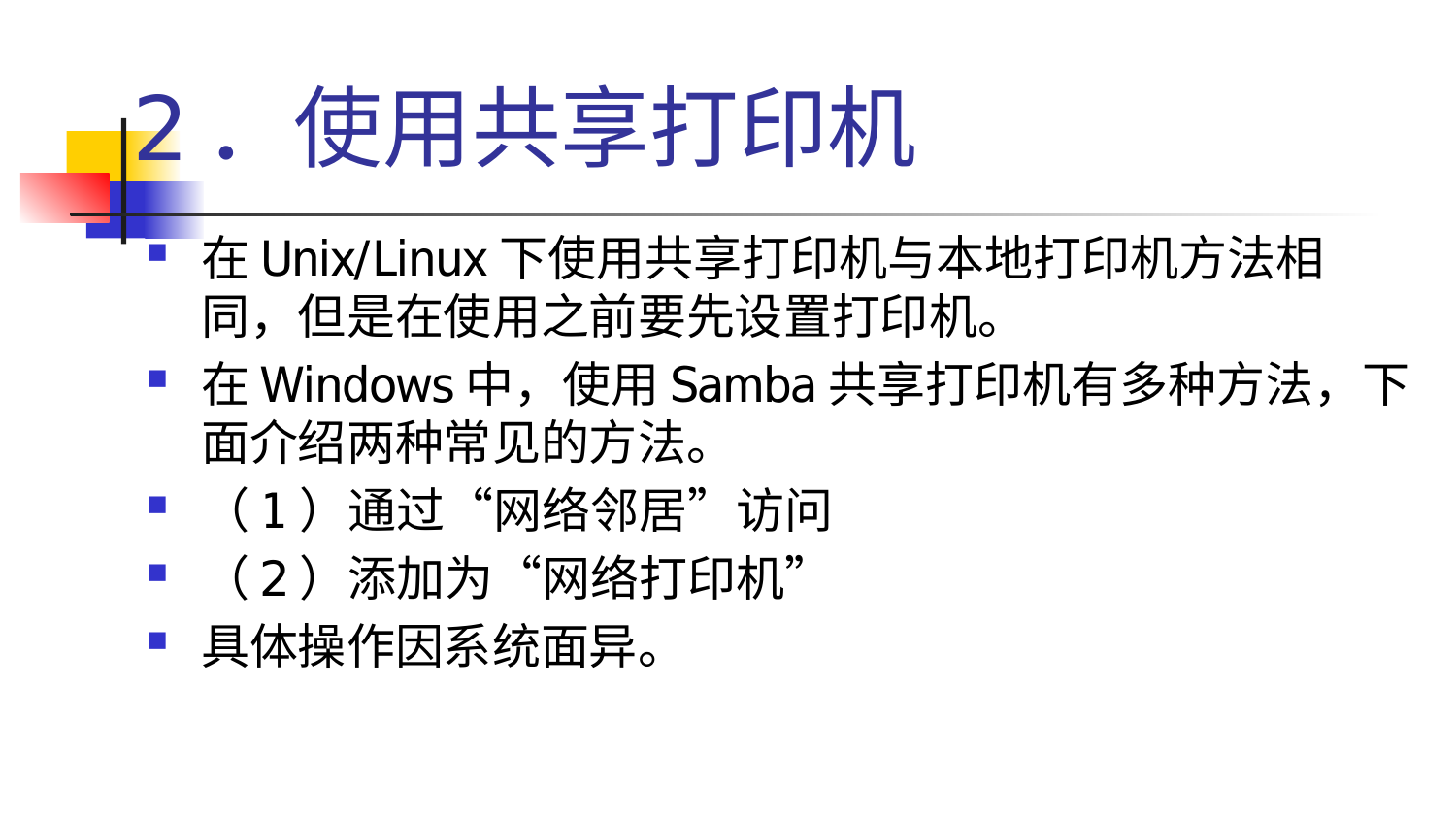

# 2．使用共享打印机
在Unix/Linux下使用共享打印机与本地打印机方法相同，但是在使用之前要先设置打印机。
在Windows中，使用Samba共享打印机有多种方法，下面介绍两种常见的方法。
（1）通过“网络邻居”访问
（2）添加为“网络打印机”
具体操作因系统面异。